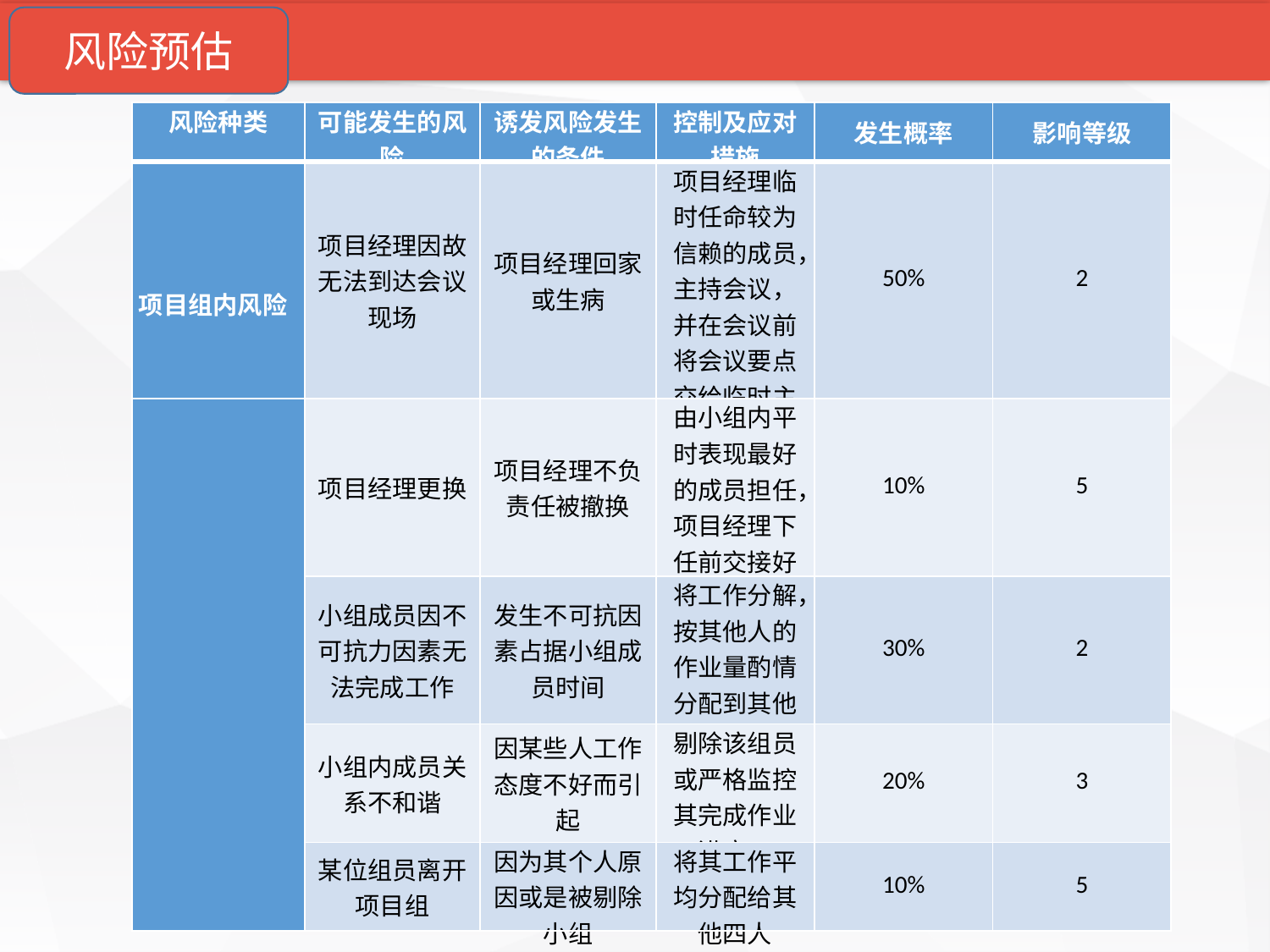

风险预估
项目计划

介绍
项目说明
支持条件
计划要点
成员分工
| 风险种类 | 可能发生的风险 | 诱发风险发生的条件 | 控制及应对措施 | 发生概率 | 影响等级 |
| --- | --- | --- | --- | --- | --- |
| 项目组内风险 | 项目经理因故无法到达会议现场 | 项目经理回家或生病 | 项目经理临时任命较为信赖的成员，主持会议，并在会议前将会议要点交给临时主持人。 | 50% | 2 |
|  | 项目经理更换 | 项目经理不负责任被撤换 | 由小组内平时表现最好的成员担任，项目经理下任前交接好工作 | 10% | 5 |
|  | 小组成员因不可抗力因素无法完成工作 | 发生不可抗因素占据小组成员时间 | 将工作分解，按其他人的作业量酌情分配到其他每个组员 | 30% | 2 |
|  | 小组内成员关系不和谐 | 因某些人工作态度不好而引起 | 剔除该组员或严格监控其完成作业进度。 | 20% | 3 |
|  | 某位组员离开项目组 | 因为其个人原因或是被剔除小组 | 将其工作平均分配给其他四人 | 10% | 5 |